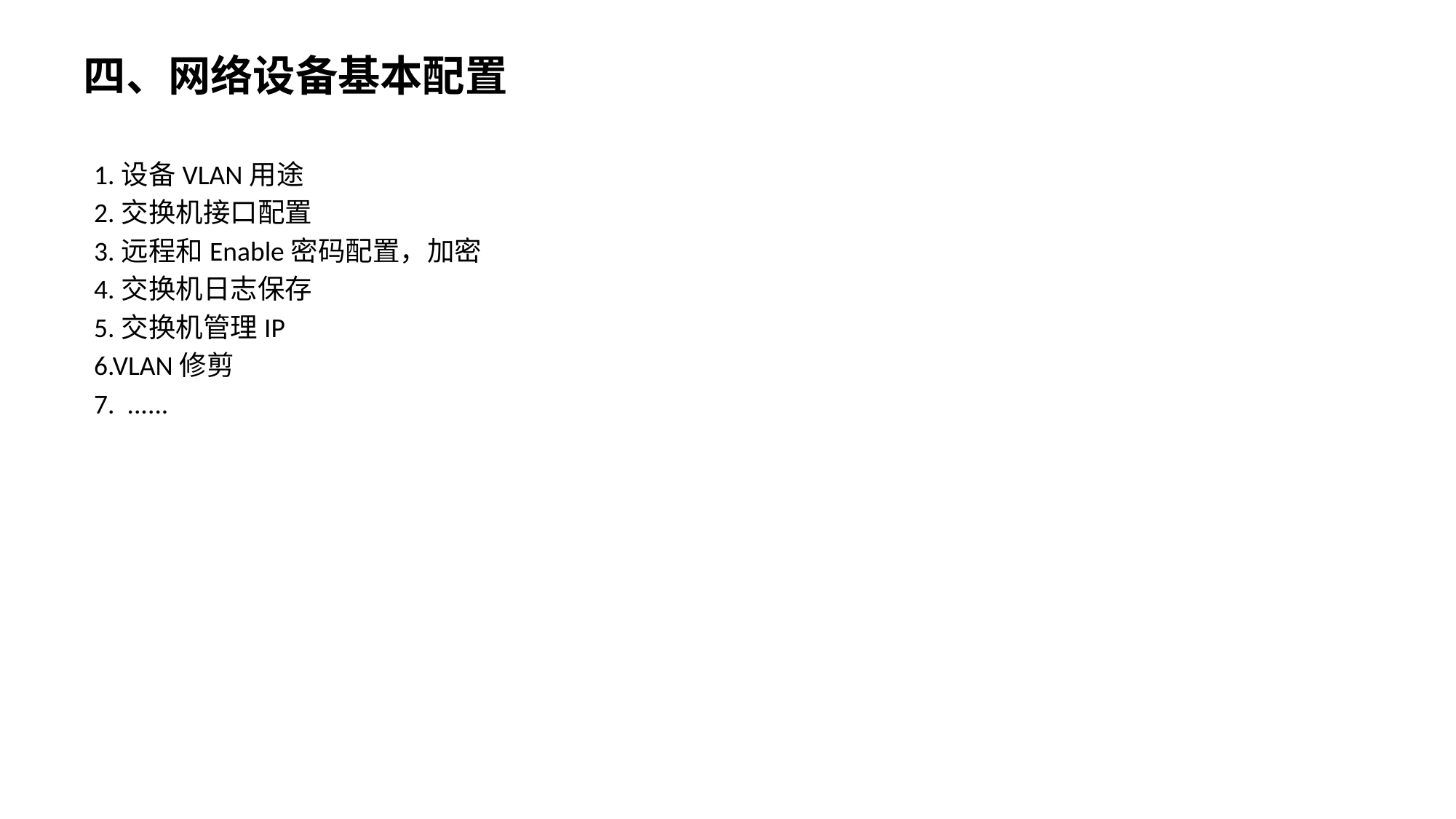

# 四、网络设备基本配置
1.设备VLAN用途
2.交换机接口配置
3.远程和Enable密码配置，加密
4.交换机日志保存
5.交换机管理IP
6.VLAN修剪
7.  ......